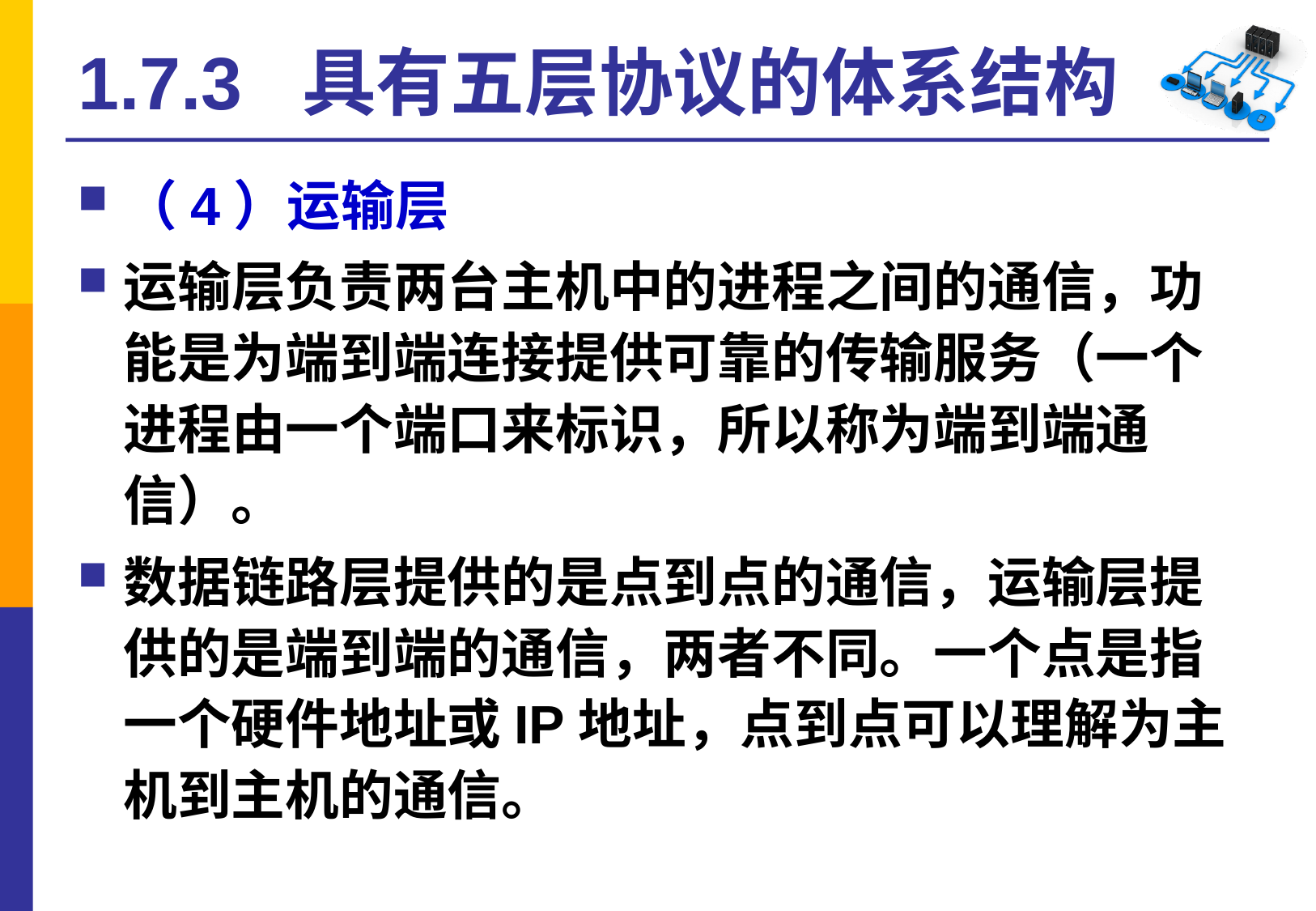

# 1.7.3  具有五层协议的体系结构
（4）运输层
运输层负责两台主机中的进程之间的通信，功能是为端到端连接提供可靠的传输服务（一个进程由一个端口来标识，所以称为端到端通信）。
数据链路层提供的是点到点的通信，运输层提供的是端到端的通信，两者不同。一个点是指一个硬件地址或IP地址，点到点可以理解为主机到主机的通信。